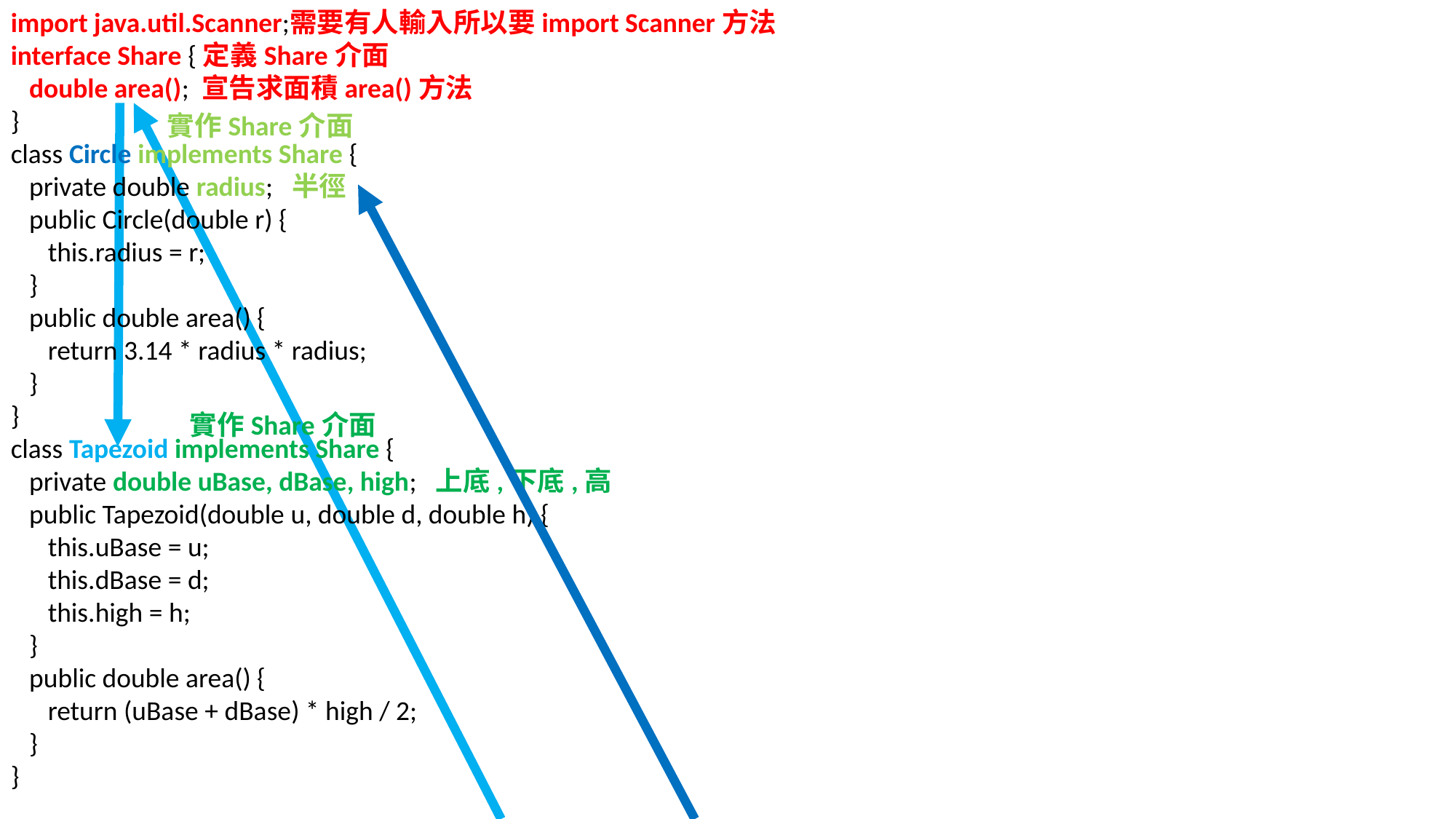

import java.util.Scanner;
interface Share {定義Share介面
   double area(); 宣告求面積area()方法
}
class Circle implements Share {
   private double radius;  半徑
   public Circle(double r) {
      this.radius = r;
   }
   public double area() {
      return 3.14 * radius * radius;
   }
}
class Tapezoid implements Share {
   private double uBase, dBase, high;  上底,下底,高
   public Tapezoid(double u, double d, double h) {
      this.uBase = u;
      this.dBase = d;
      this.high = h;
   }
   public double area() {
      return (uBase + dBase) * high / 2;
   }
}
需要有人輸入所以要import Scanner方法
實作Share介面
實作Share介面